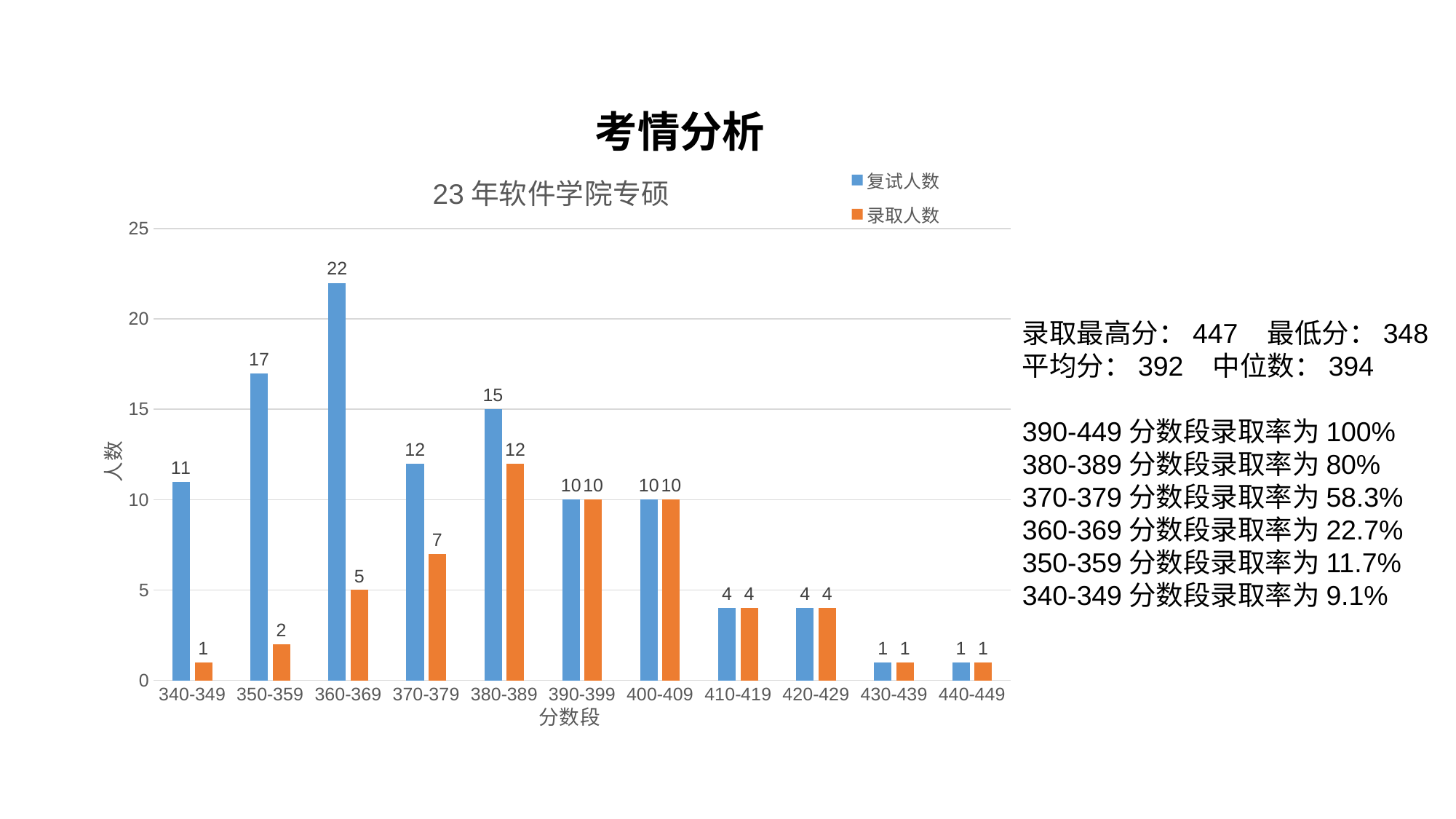

考情分析

### Chart: 23年软件学院专硕

| Category | 复试人数 | 录取人数 |
|---|---|---|
| 340-349 | 11.0 | 1.0 |
| 350-359 | 17.0 | 2.0 |
| 360-369 | 22.0 | 5.0 |
| 370-379 | 12.0 | 7.0 |
| 380-389 | 15.0 | 12.0 |
| 390-399 | 10.0 | 10.0 |
| 400-409 | 10.0 | 10.0 |
| 410-419 | 4.0 | 4.0 |
| 420-429 | 4.0 | 4.0 |
| 430-439 | 1.0 | 1.0 |
| 440-449 | 1.0 | 1.0 |
录取最高分：447   最低分：348
平均分：392   中位数：394

390-449分数段录取率为100%
380-389分数段录取率为80%
370-379分数段录取率为58.3%
360-369分数段录取率为22.7%
350-359分数段录取率为11.7%
340-349分数段录取率为9.1%